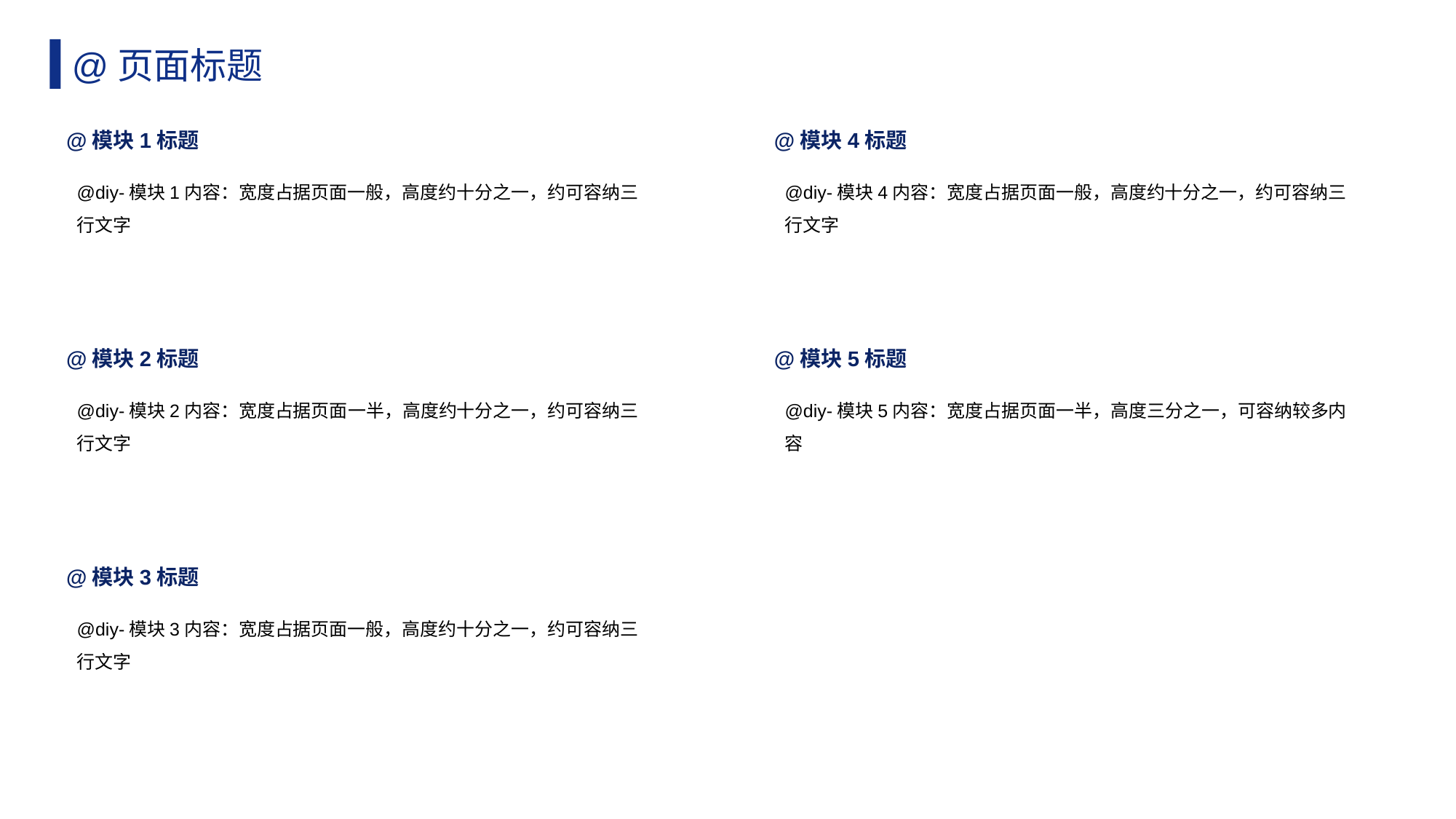

# @页面标题
@模块1标题
@模块4标题
@diy-模块1内容：宽度占据页面一般，高度约十分之一，约可容纳三行文字
@diy-模块4内容：宽度占据页面一般，高度约十分之一，约可容纳三行文字
@模块2标题
@模块5标题
@diy-模块2内容：宽度占据页面一半，高度约十分之一，约可容纳三行文字
@diy-模块5内容：宽度占据页面一半，高度三分之一，可容纳较多内容
@模块3标题
@diy-模块3内容：宽度占据页面一般，高度约十分之一，约可容纳三行文字